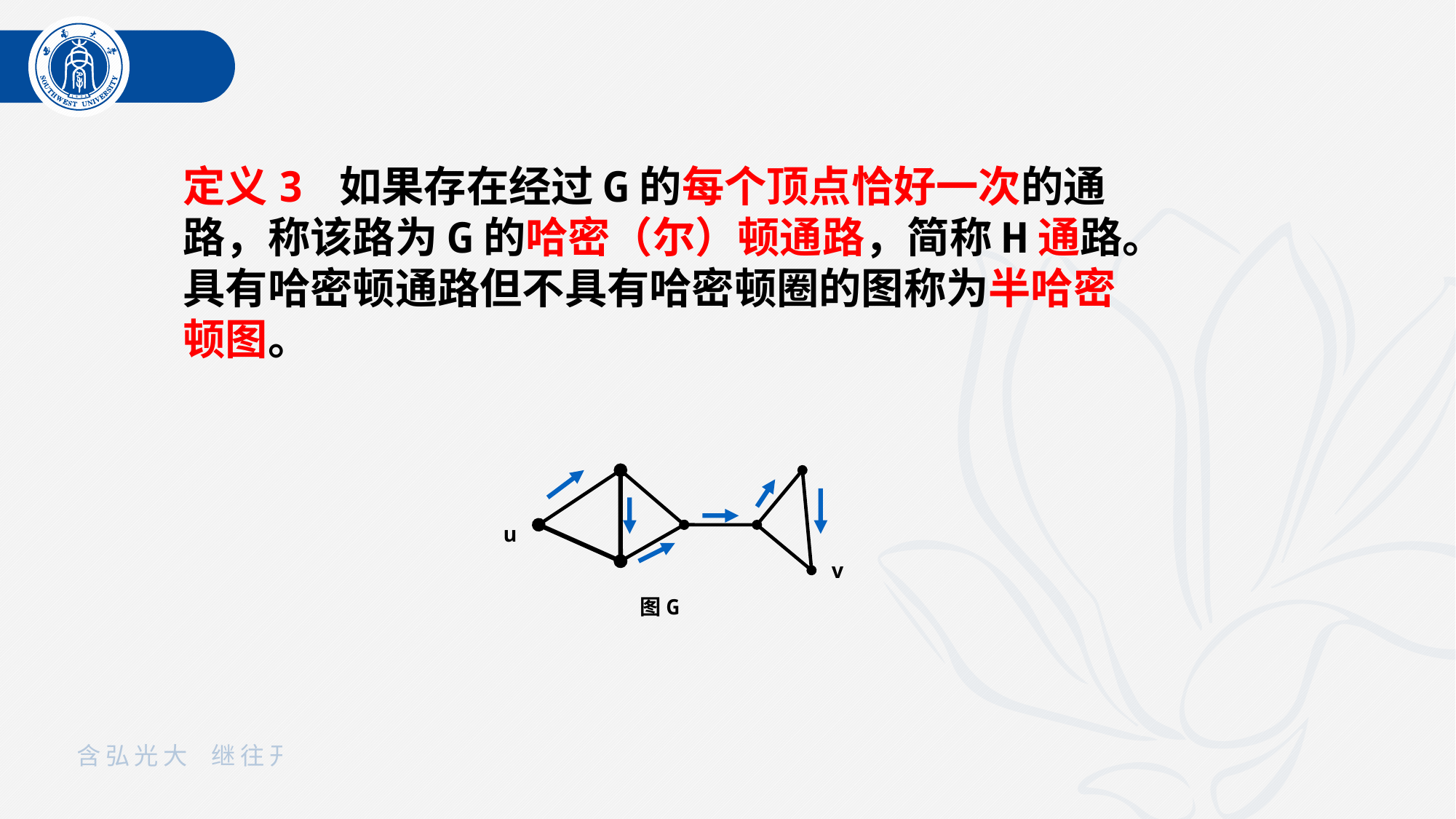

定义3 如果存在经过G的每个顶点恰好一次的通路，称该路为G的哈密（尔）顿通路，简称H通路。具有哈密顿通路但不具有哈密顿圈的图称为半哈密顿图。

图G

u
v